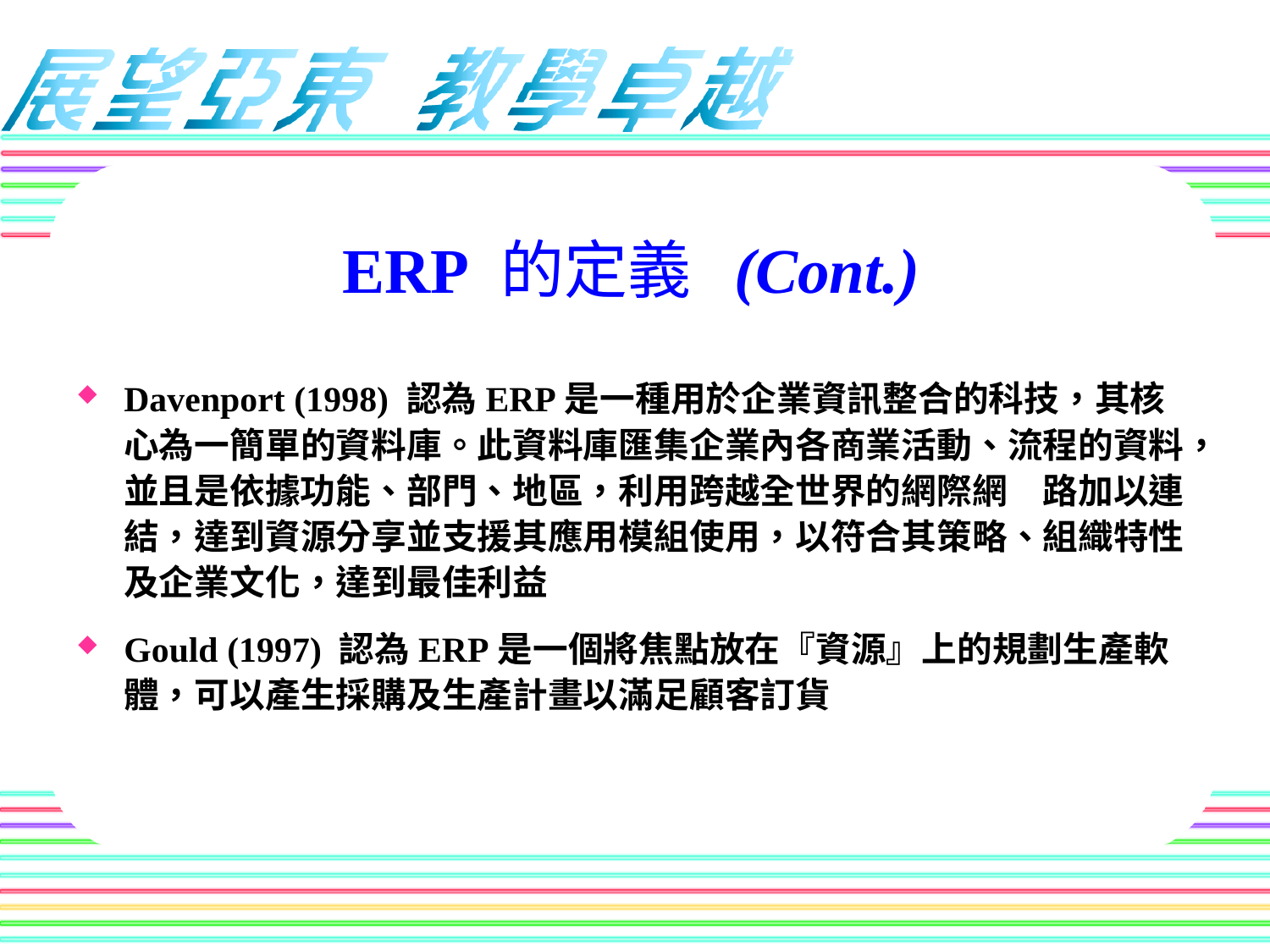

# ERP 的定義  (Cont.)
Davenport (1998) 認為ERP是一種用於企業資訊整合的科技，其核心為一簡單的資料庫。此資料庫匯集企業內各商業活動、流程的資料，並且是依據功能、部門、地區，利用跨越全世界的網際網　路加以連結，達到資源分享並支援其應用模組使用，以符合其策略、組織特性及企業文化，達到最佳利益
Gould (1997) 認為ERP是一個將焦點放在『資源』上的規劃生產軟體，可以產生採購及生產計畫以滿足顧客訂貨